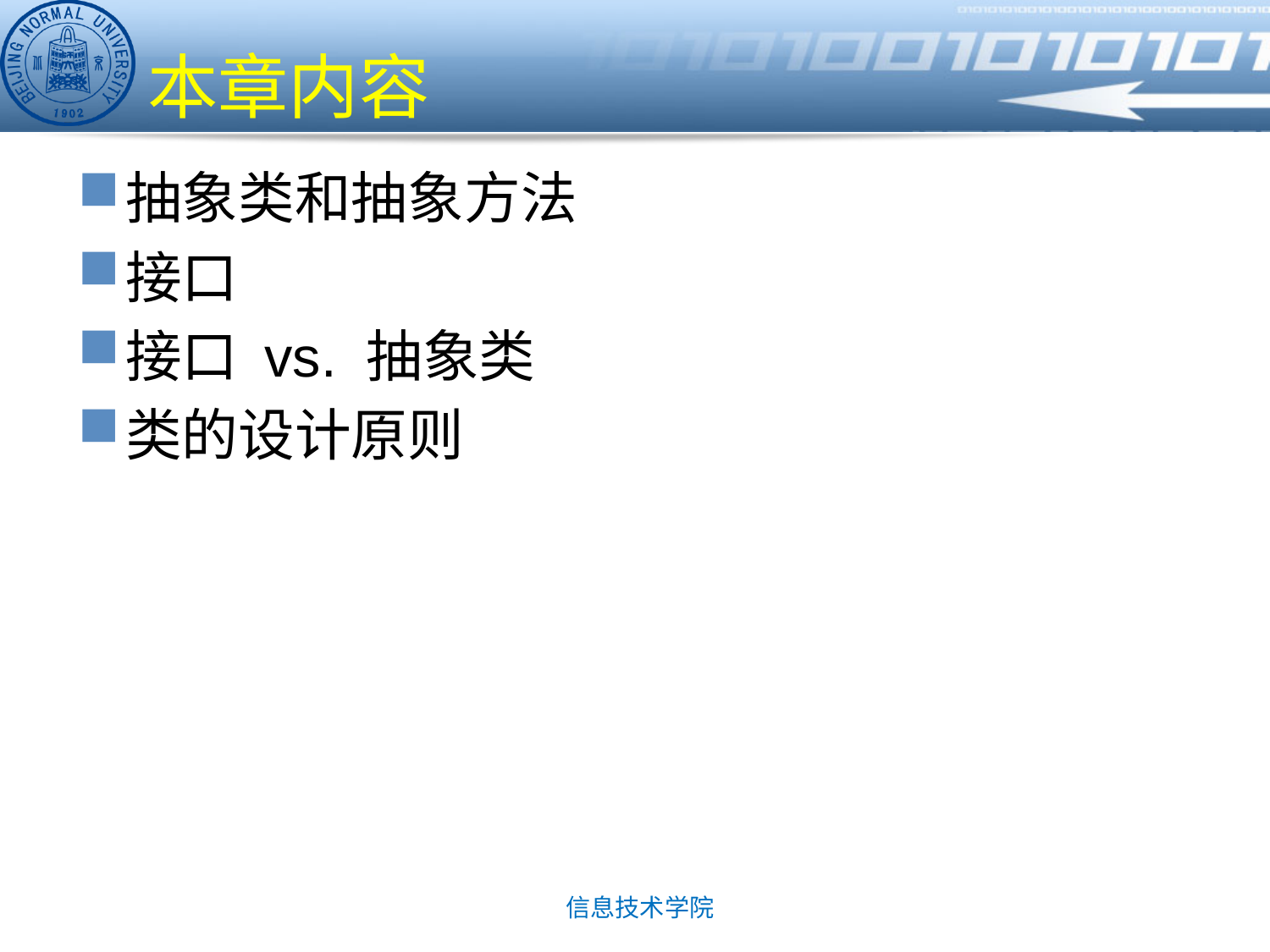

# 本章内容
抽象类和抽象方法
接口
接口 vs. 抽象类
类的设计原则